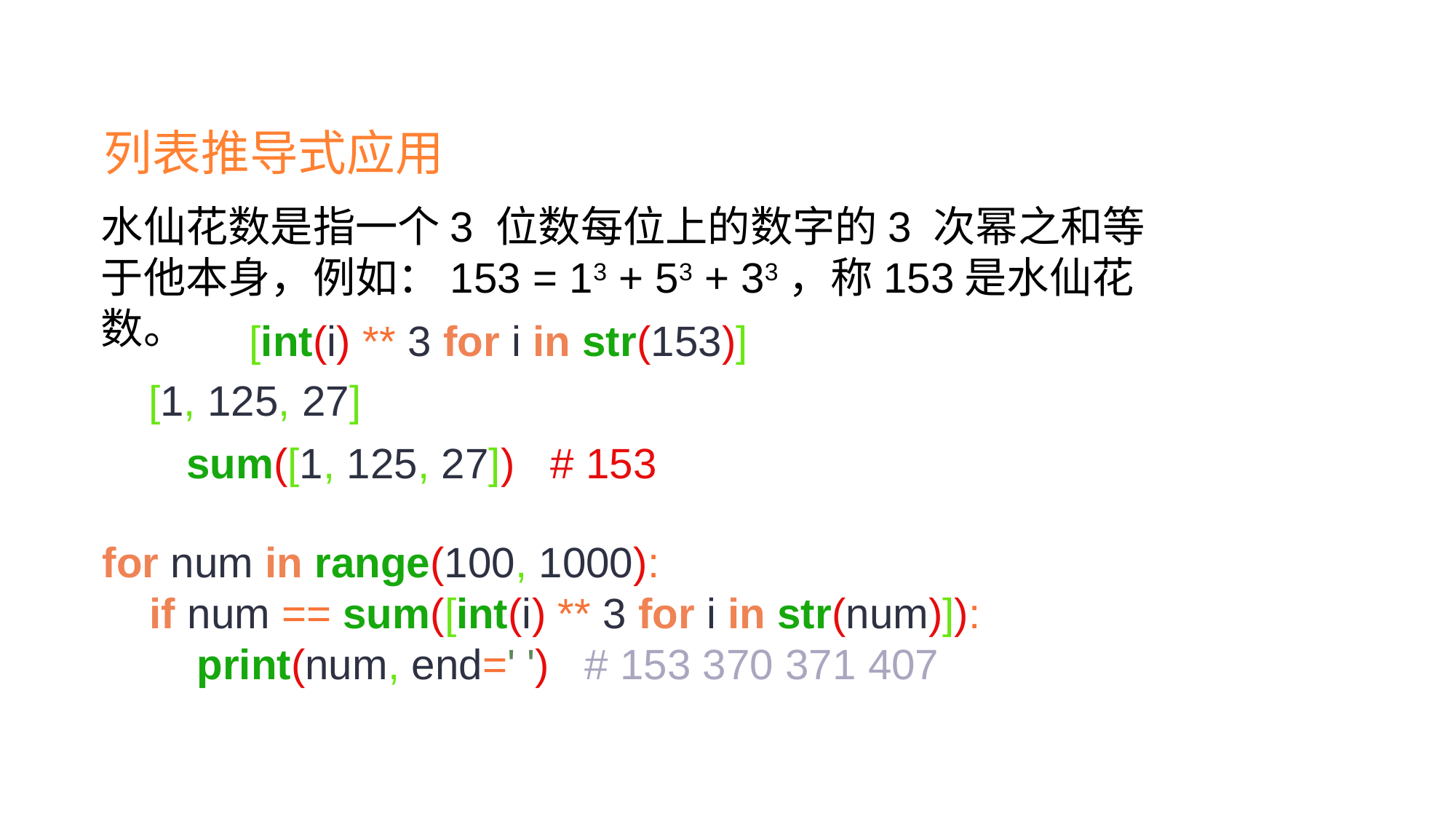

列表推导式应用
水仙花数是指一个3 位数每位上的数字的3 次幂之和等于他本身，例如：153 = 13 + 53 + 33，称153是水仙花数。
[int(i) ** 3 for i in str(153)]
[1, 125, 27]
sum([1, 125, 27])   # 153
for num in range(100, 1000):
    if num == sum([int(i) ** 3 for i in str(num)]):
        print(num, end=' ')   # 153 370 371 407